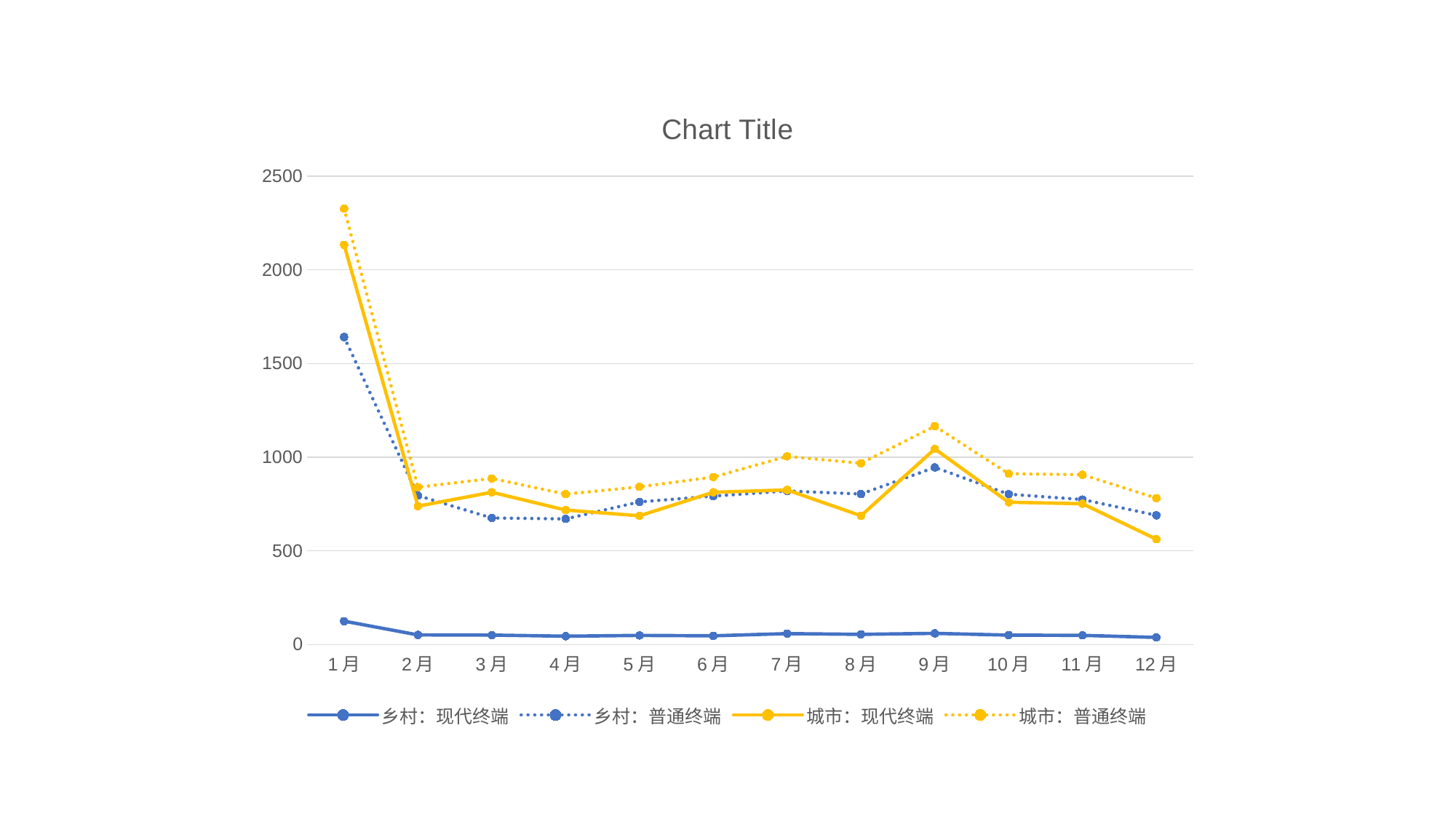

### Chart:

| Category | 乡村：现代终端 | 乡村：普通终端 | 城市：现代终端 | 城市：普通终端 |
|---|---|---|---|---|
| 1月 | 124.651 | 1640.9282 | 2133.7198 | 2326.5862 |
| 2月 | 51.3892 | 794.6646 | 738.4644 | 839.5616 |
| 3月 | 50.2584 | 675.3444 | 812.5926 | 886.1792 |
| 4月 | 44.3604 | 670.2712 | 717.5718 | 802.8136 |
| 5月 | 48.4308 | 761.1351 | 686.9892 | 841.4511 |
| 6月 | 46.5194 | 792.1607 | 812.5926 | 893.5836 |
| 7月 | 58.2058 | 819.5558 | 825.0501 | 1004.2259 |
| 8月 | 54.2045 | 803.2175 | 686.9892 | 967.3198 |
| 9月 | 59.4849 | 945.1234 | 1043.8907 | 1165.3292 |
| 10月 | 50.2206 | 802.2221 | 759.2844 | 911.4811 |
| 11月 | 48.7068 | 773.7238 | 751.3649 | 906.1472 |
| 12月 | 37.9813 | 689.4746 | 562.0888 | 781.4443 |